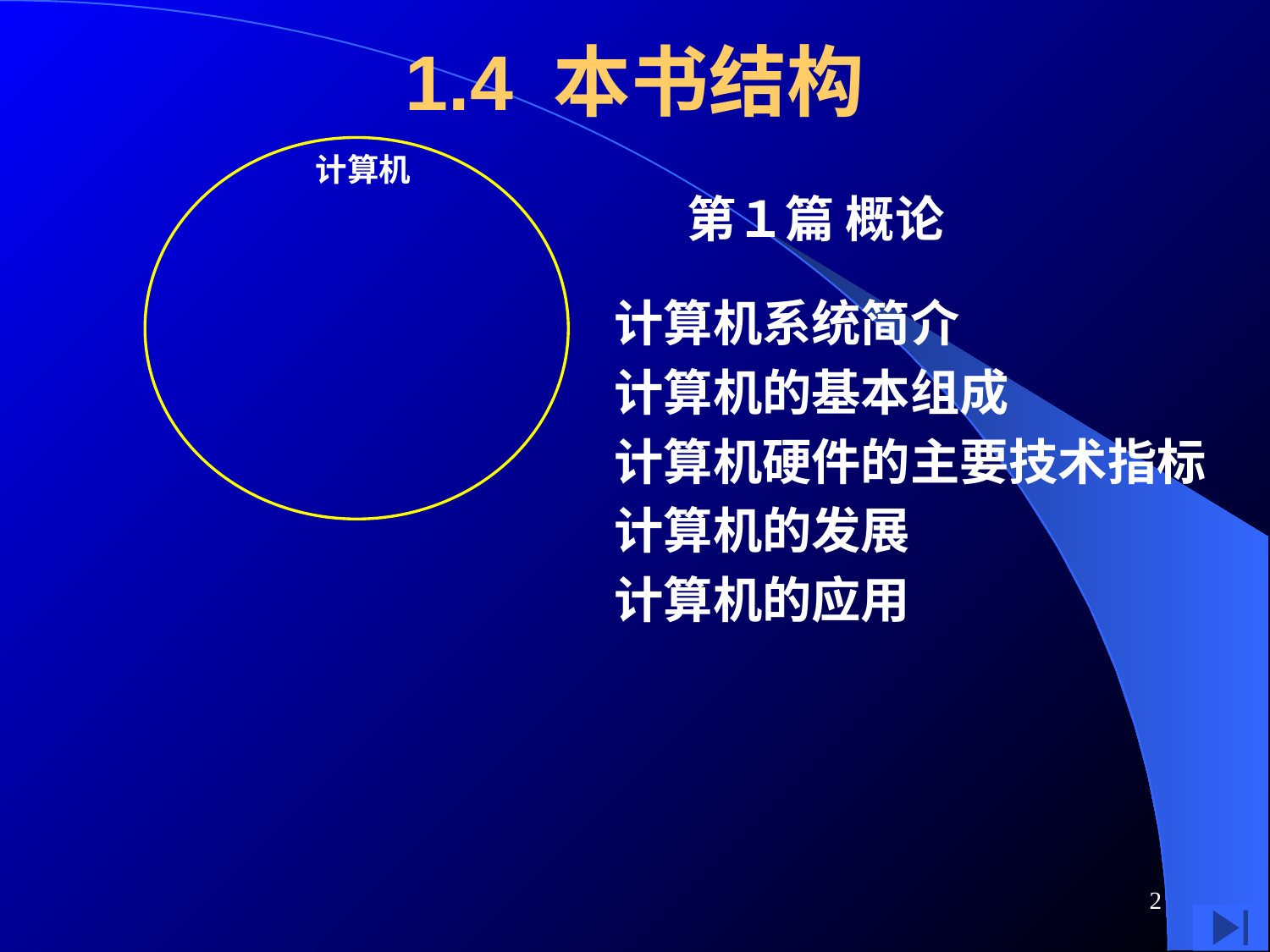

# 1.4 本书结构

计算机

第１篇 概论

计算机系统简介
计算机的基本组成
计算机硬件的主要技术指标
计算机的发展
计算机的应用

2